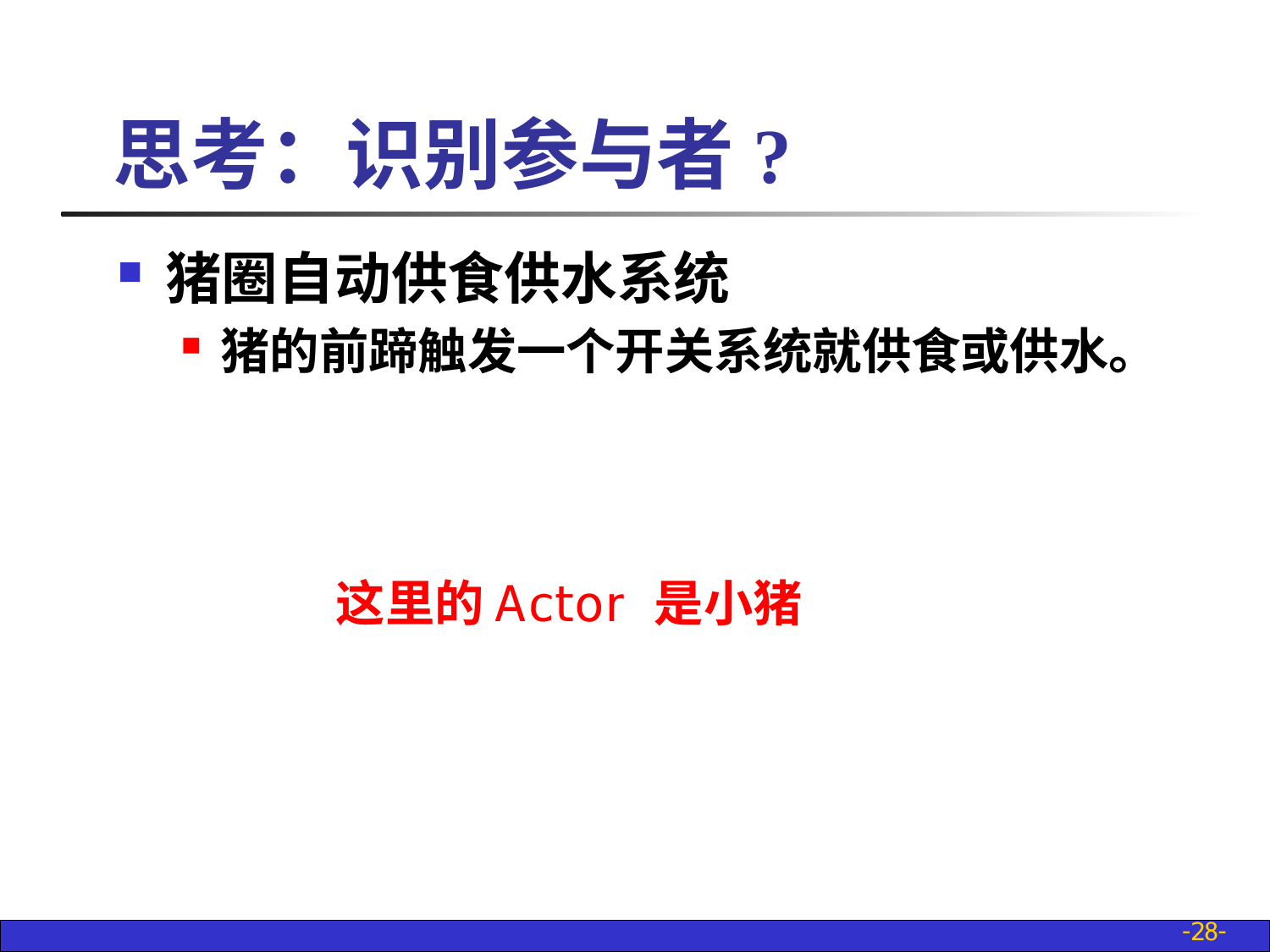

# 思考：识别参与者?
猪圈自动供食供水系统
猪的前蹄触发一个开关系统就供食或供水。
这里的Actor 是小猪
-28-